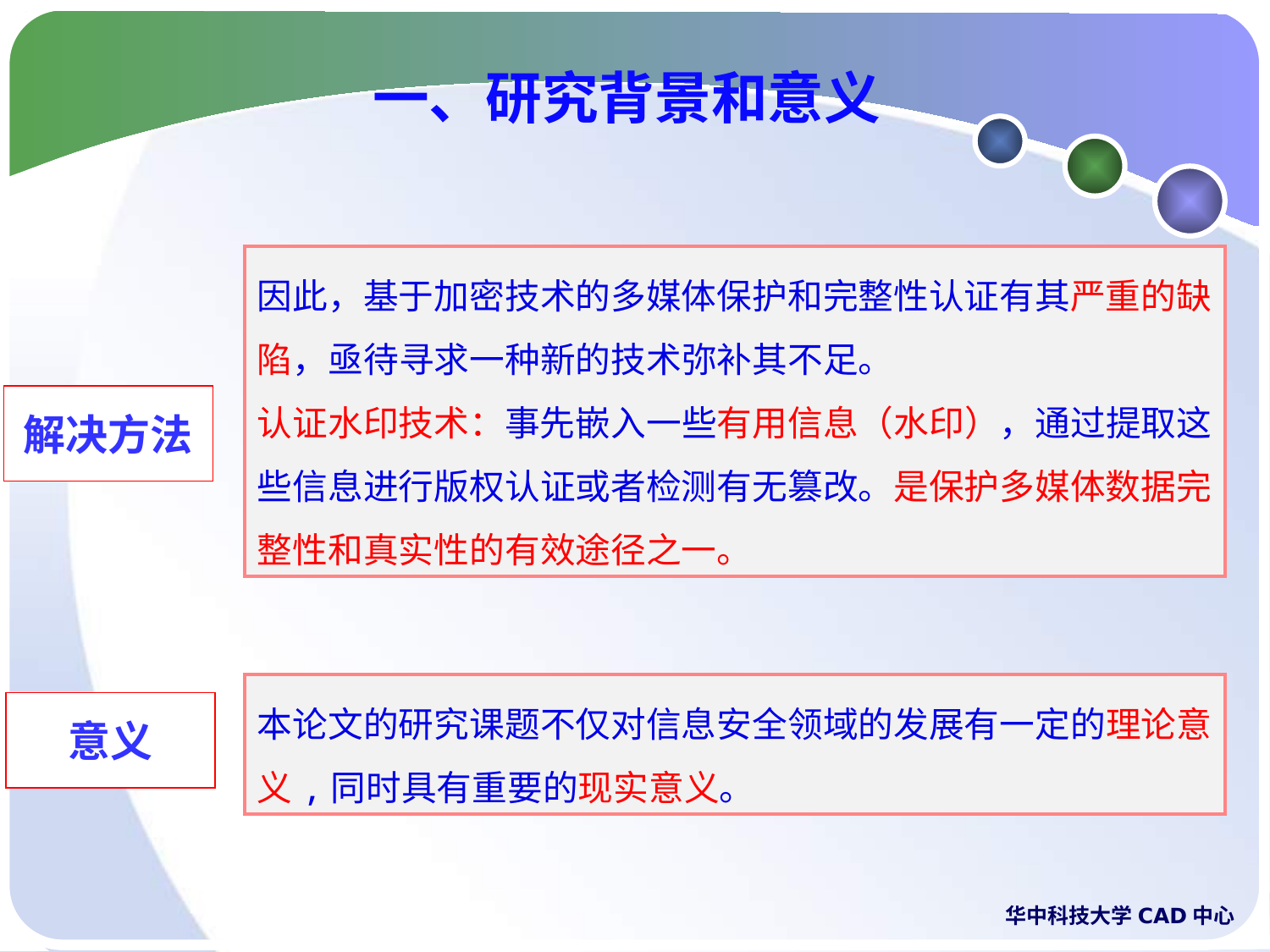

# 一、研究背景和意义
因此，基于加密技术的多媒体保护和完整性认证有其严重的缺陷，亟待寻求一种新的技术弥补其不足。
认证水印技术：事先嵌入一些有用信息（水印），通过提取这些信息进行版权认证或者检测有无篡改。是保护多媒体数据完整性和真实性的有效途径之一。
解决方法
本论文的研究课题不仅对信息安全领域的发展有一定的理论意义,同时具有重要的现实意义。
意义
华中科技大学CAD中心